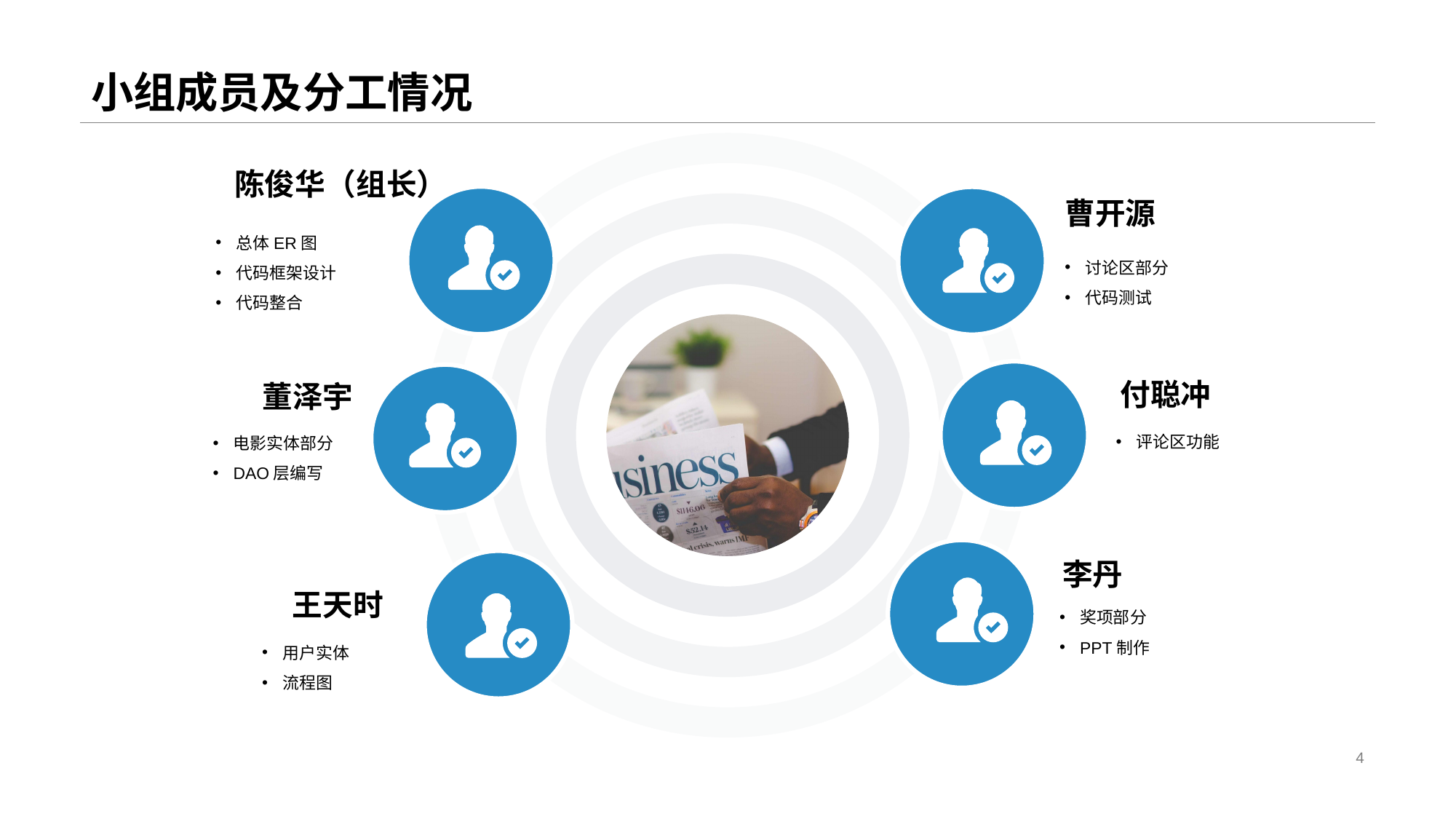

# 小组成员及分工情况

陈俊华（组长）
曹开源

总体ER图
代码框架设计
代码整合
讨论区部分
代码测试

董泽宇
电影实体部分
DAO层编写

付聪冲

评论区功能
李丹

王天时
奖项部分
PPT制作

用户实体
流程图
4